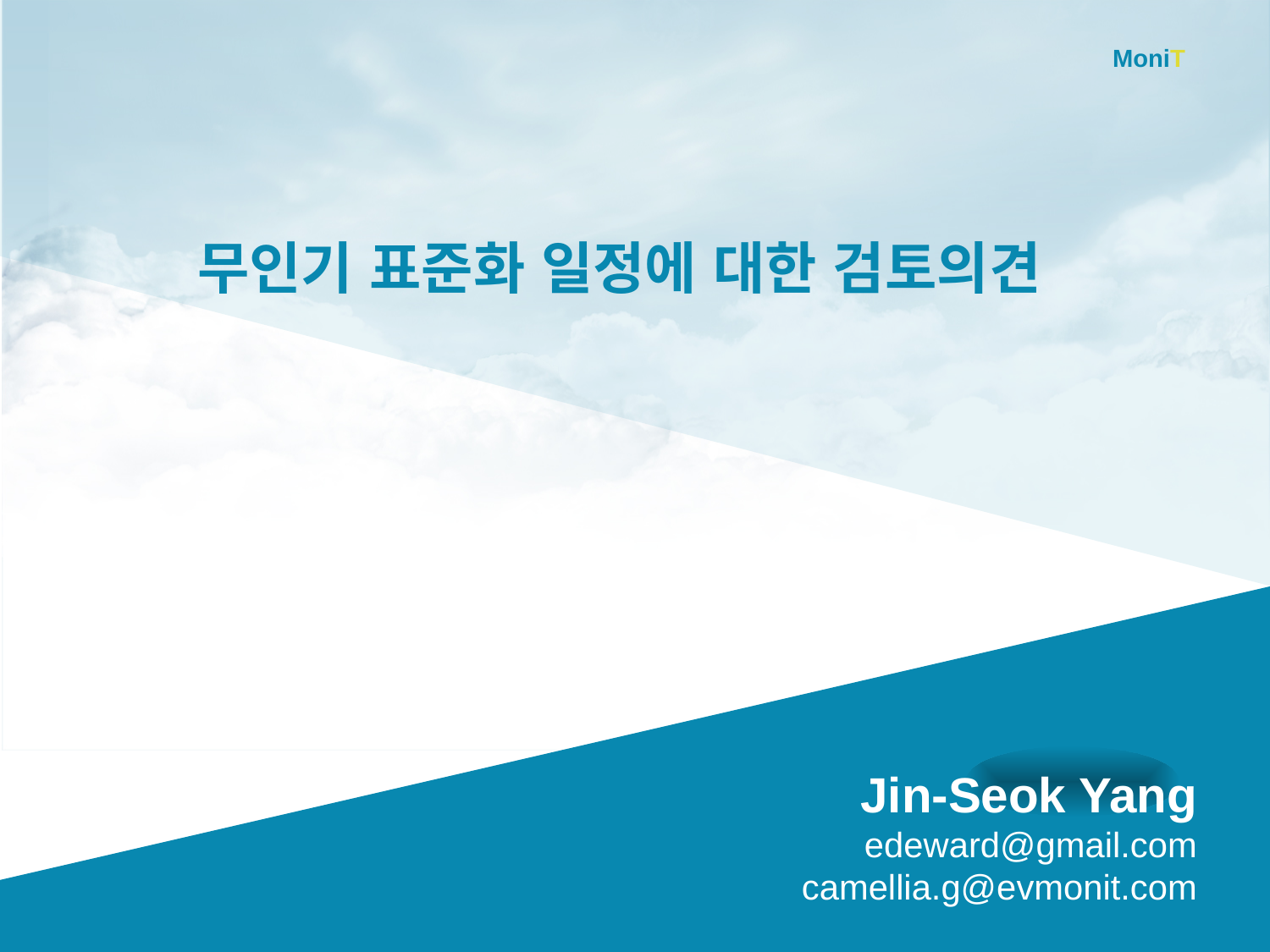

MoniT
무인기 표준화 일정에 대한 검토의견
Jin-Seok Yang
edeward@gmail.com
camellia.g@evmonit.com